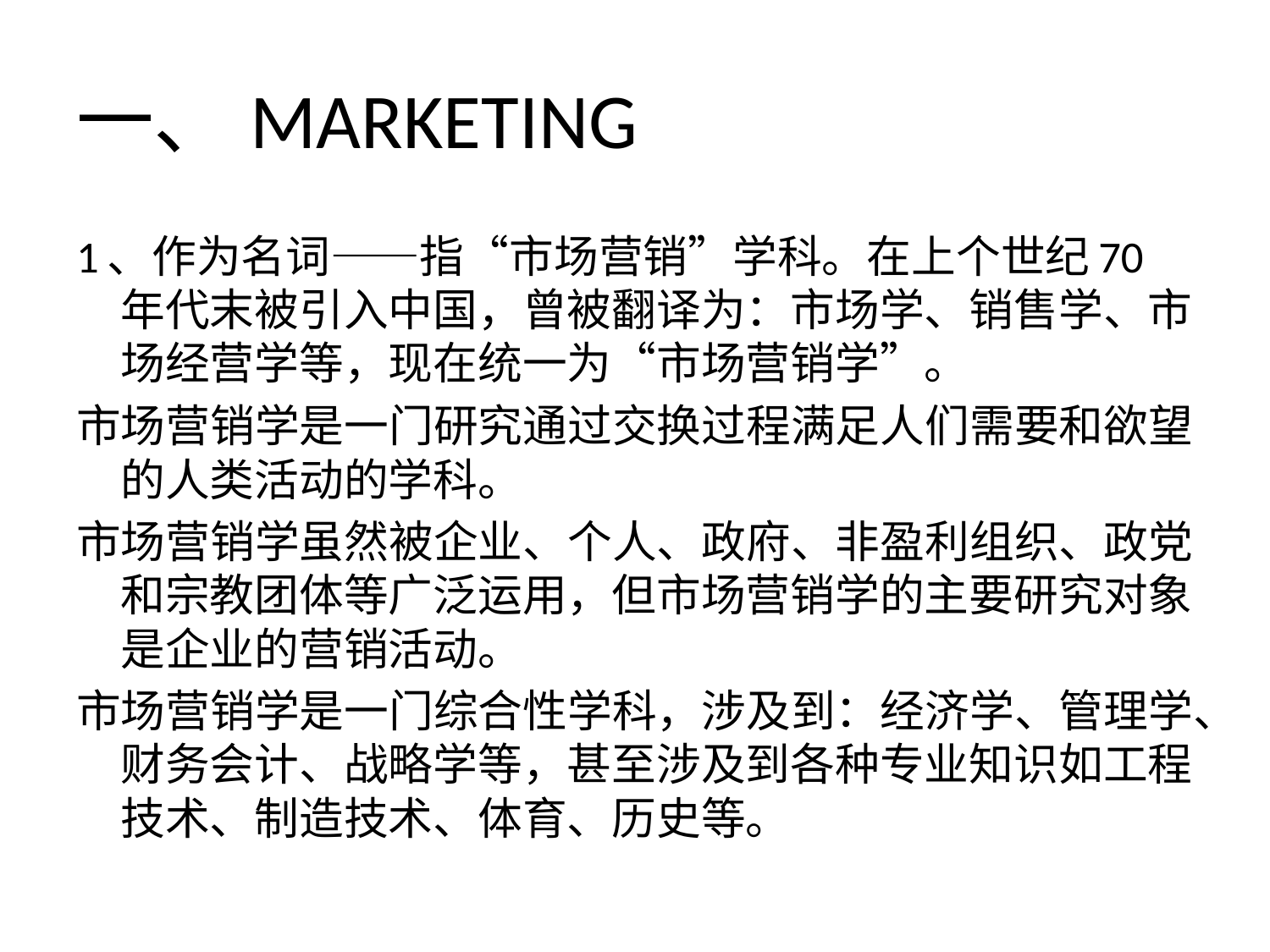

# 一、MARKETING
1、作为名词——指“市场营销”学科。在上个世纪70年代末被引入中国，曾被翻译为：市场学、销售学、市场经营学等，现在统一为“市场营销学”。
市场营销学是一门研究通过交换过程满足人们需要和欲望的人类活动的学科。
市场营销学虽然被企业、个人、政府、非盈利组织、政党和宗教团体等广泛运用，但市场营销学的主要研究对象是企业的营销活动。
市场营销学是一门综合性学科，涉及到：经济学、管理学、财务会计、战略学等，甚至涉及到各种专业知识如工程技术、制造技术、体育、历史等。